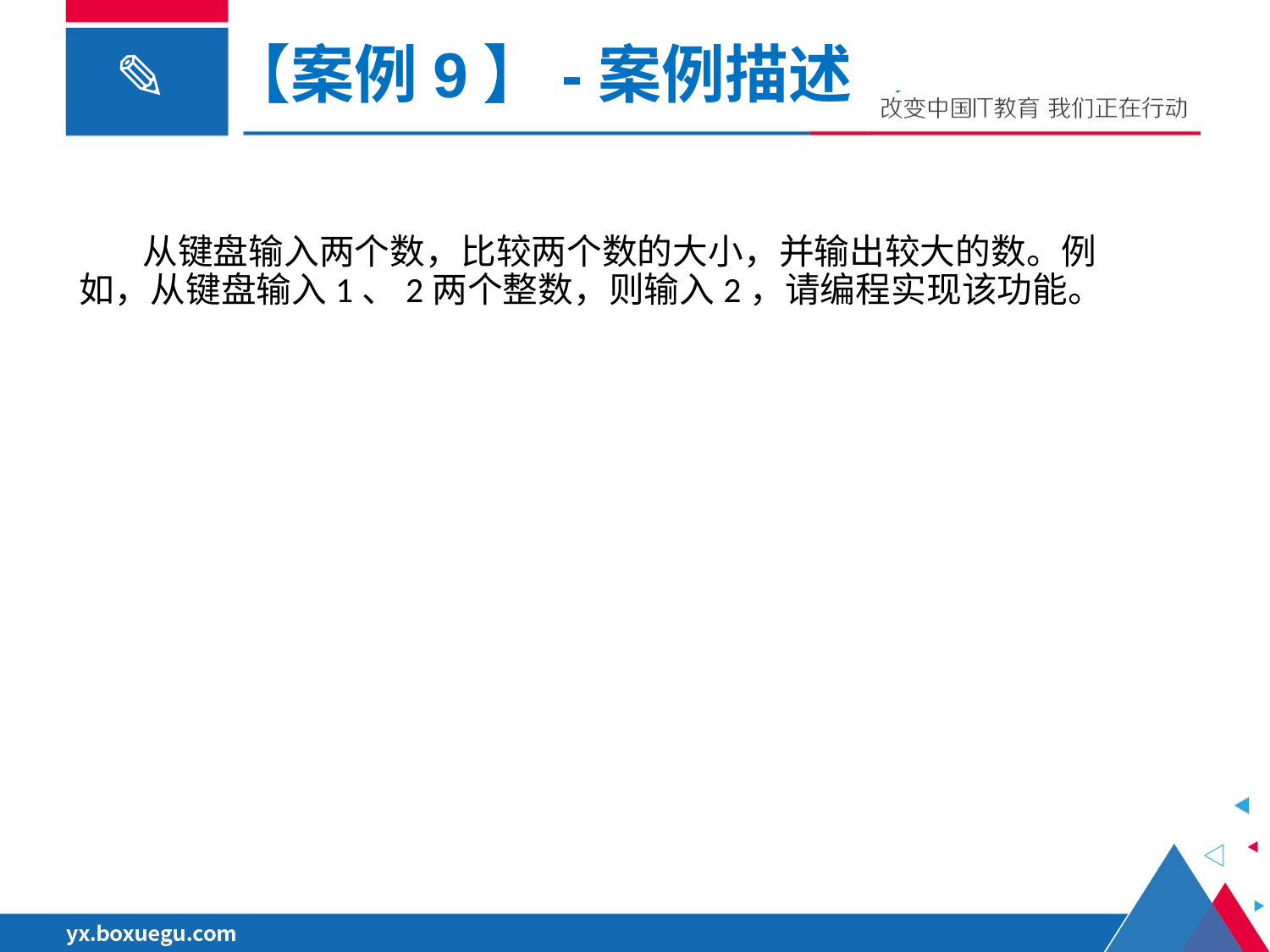

【案例9】-案例描述
       从键盘输入两个数，比较两个数的大小，并输出较大的数。例如，从键盘输入1、2两个整数，则输入2，请编程实现该功能。